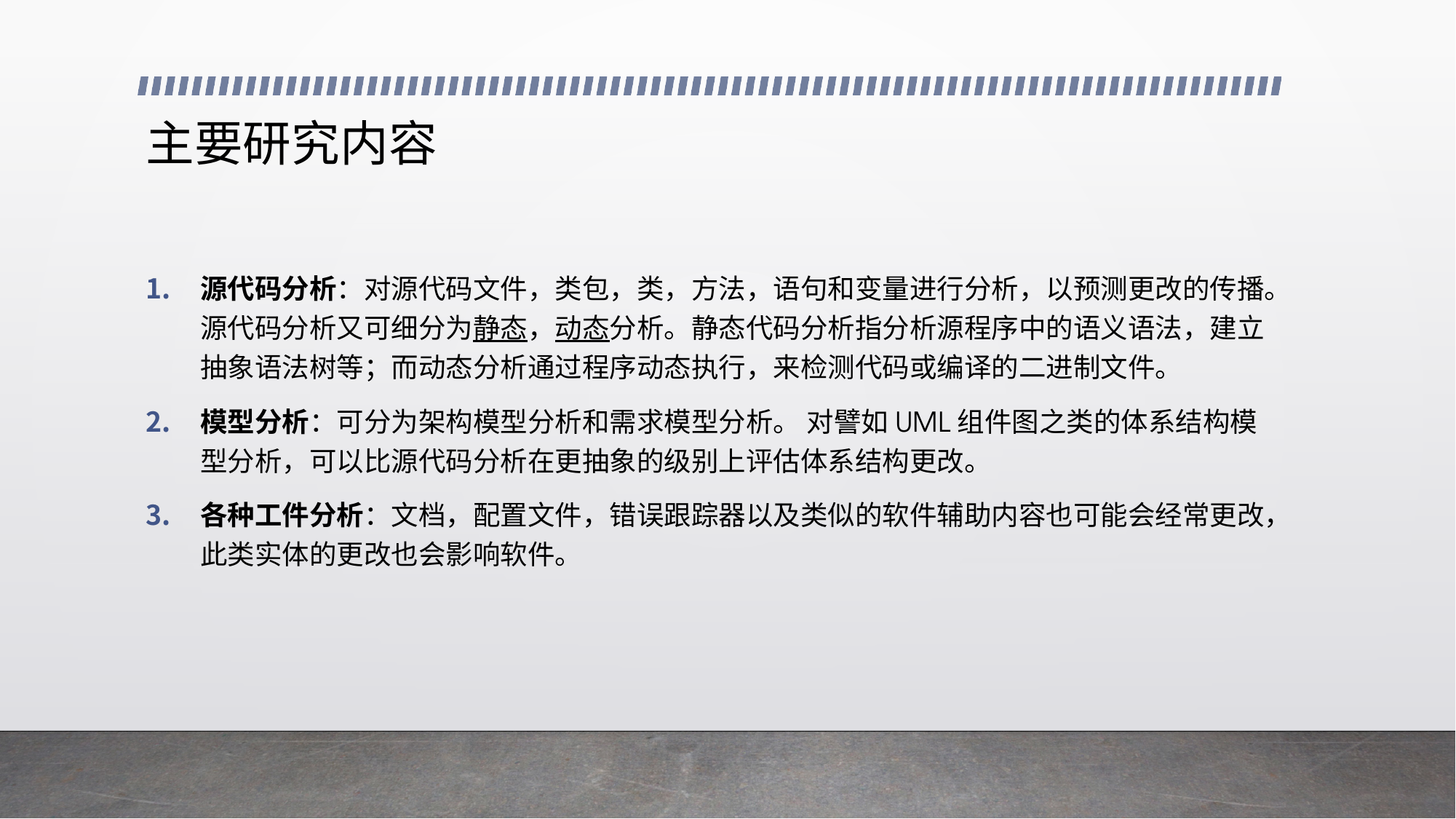

# 主要研究内容
源代码分析：对源代码文件，类包，类，方法，语句和变量进行分析，以预测更改的传播。源代码分析又可细分为静态，动态分析。静态代码分析指分析源程序中的语义语法，建立抽象语法树等；而动态分析通过程序动态执行，来检测代码或编译的二进制文件。
模型分析：可分为架构模型分析和需求模型分析。 对譬如UML组件图之类的体系结构模型分析，可以比源代码分析在更抽象的级别上评估体系结构更改。
各种工件分析：文档，配置文件，错误跟踪器以及类似的软件辅助内容也可能会经常更改，此类实体的更改也会影响软件。